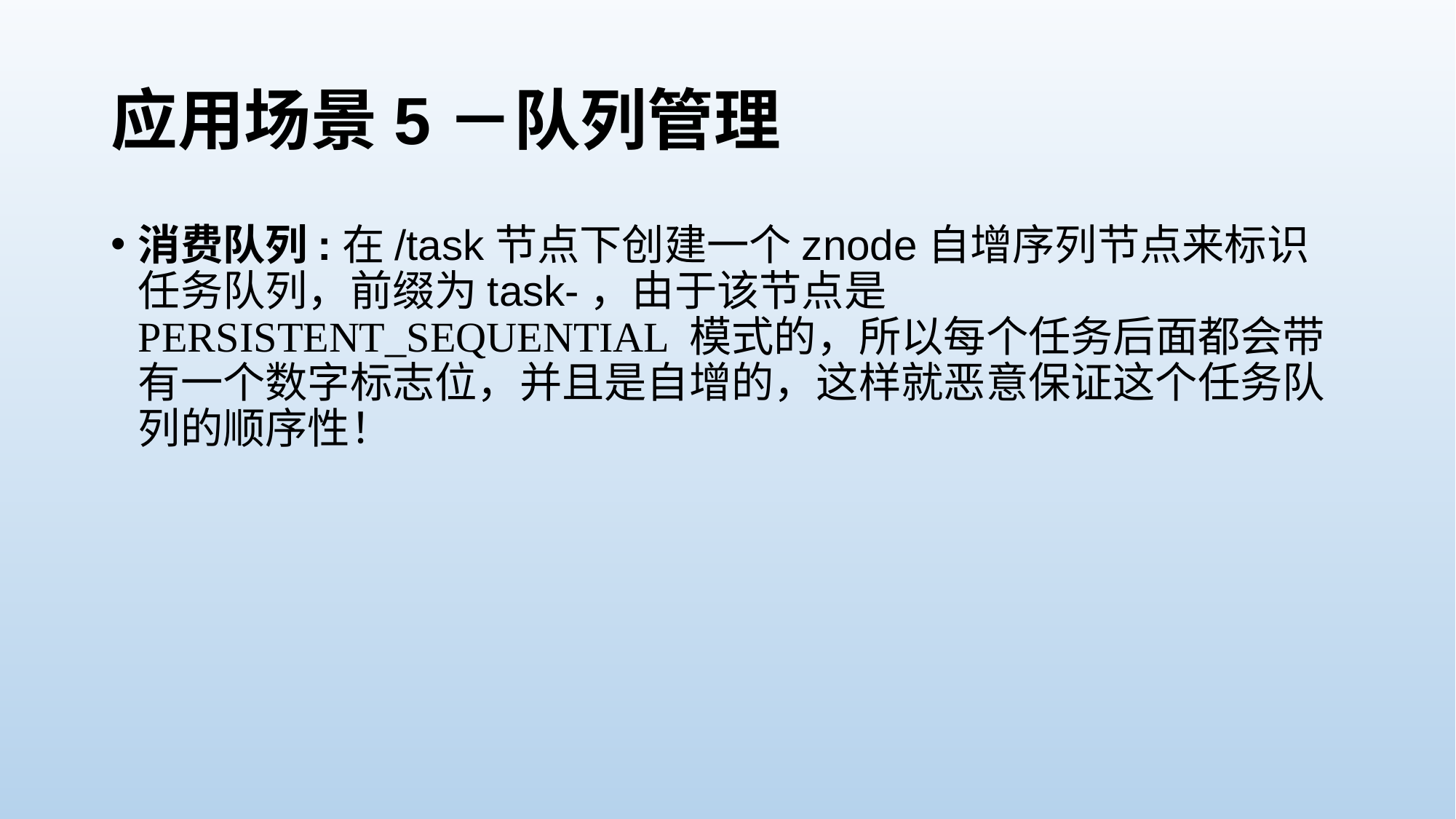

# 应用场景5－队列管理
消费队列:在/task节点下创建一个znode自增序列节点来标识任务队列，前缀为task-，由于该节点是PERSISTENT_SEQUENTIAL 模式的，所以每个任务后面都会带有一个数字标志位，并且是自增的，这样就恶意保证这个任务队列的顺序性！